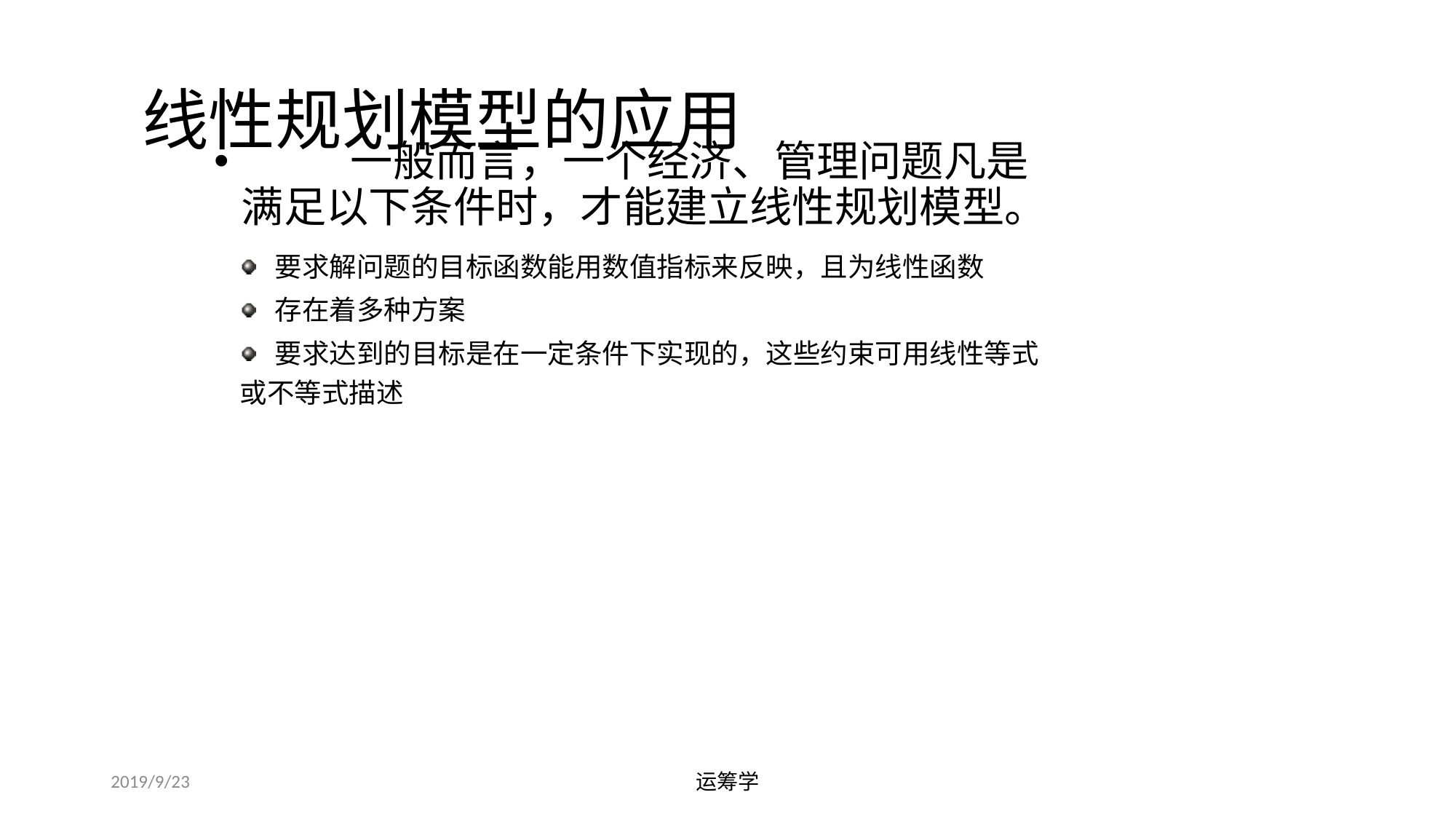

# 线性规划模型的应用
	一般而言，一个经济、管理问题凡是满足以下条件时，才能建立线性规划模型。
  要求解问题的目标函数能用数值指标来反映，且为线性函数
  存在着多种方案
  要求达到的目标是在一定条件下实现的，这些约束可用线性等式或不等式描述
2019/9/23
运筹学